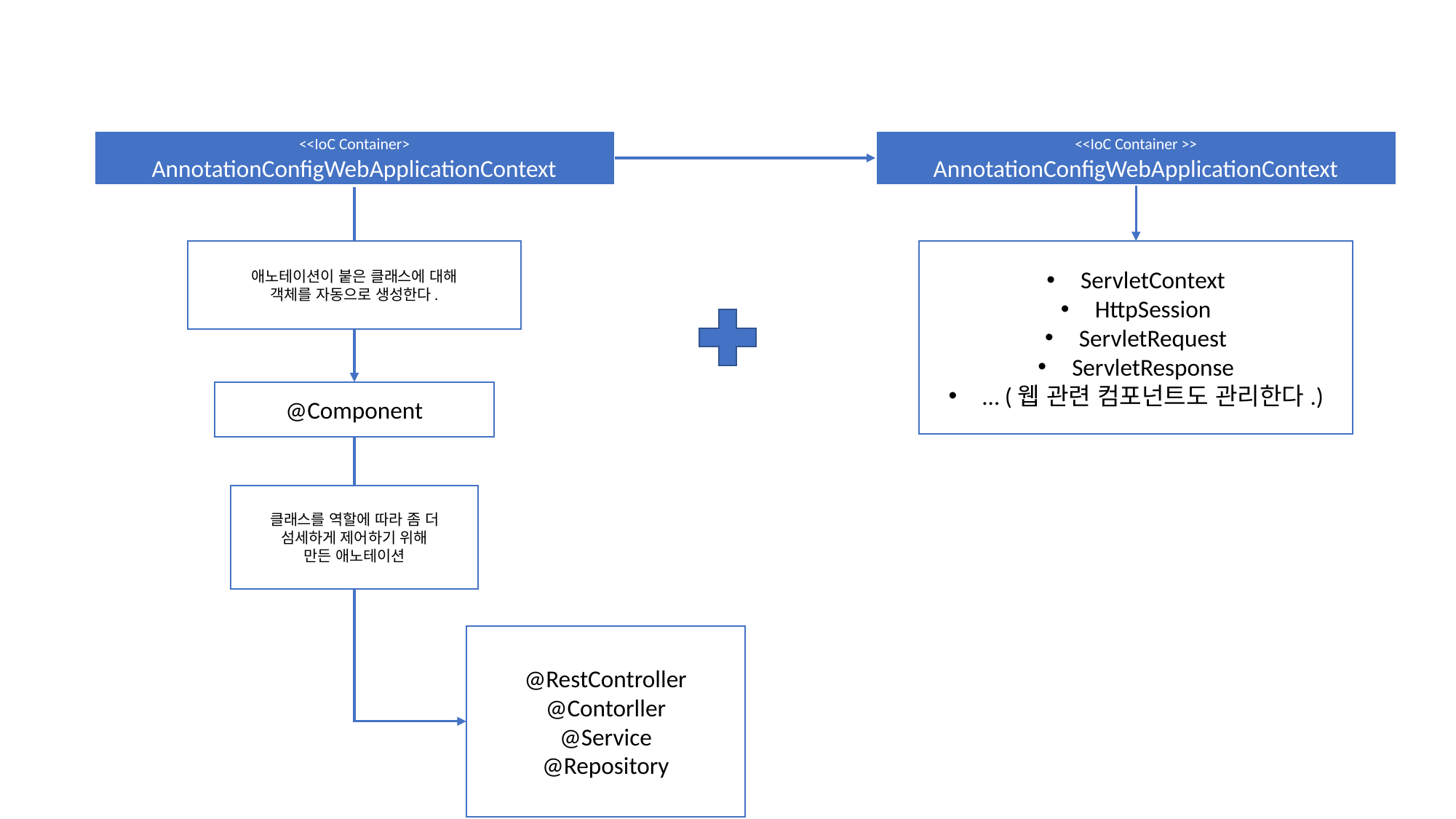

<<IoC Container>
AnnotationConfigWebApplicationContext
<<IoC Container >>
AnnotationConfigWebApplicationContext
애노테이션이 붙은 클래스에 대해
객체를 자동으로 생성한다.
ServletContext
HttpSession
ServletRequest
ServletResponse
… (웹 관련 컴포넌트도 관리한다.)

@Component
클래스를 역할에 따라 좀 더 섬세하게 제어하기 위해
만든 애노테이션
@RestController
@Contorller
@Service
@Repository